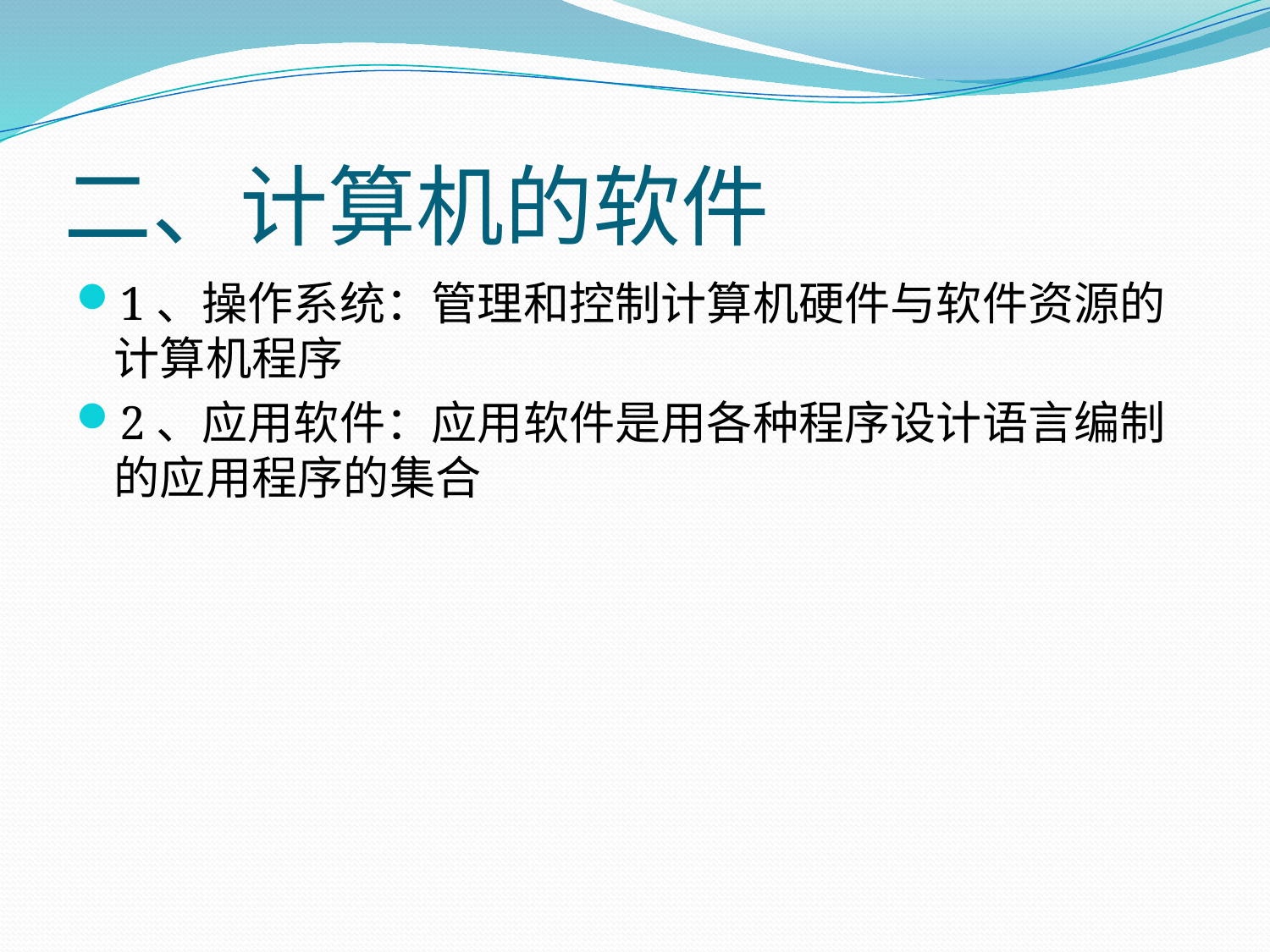

# 二、计算机的软件
1、操作系统：管理和控制计算机硬件与软件资源的计算机程序
2、应用软件：应用软件是用各种程序设计语言编制的应用程序的集合